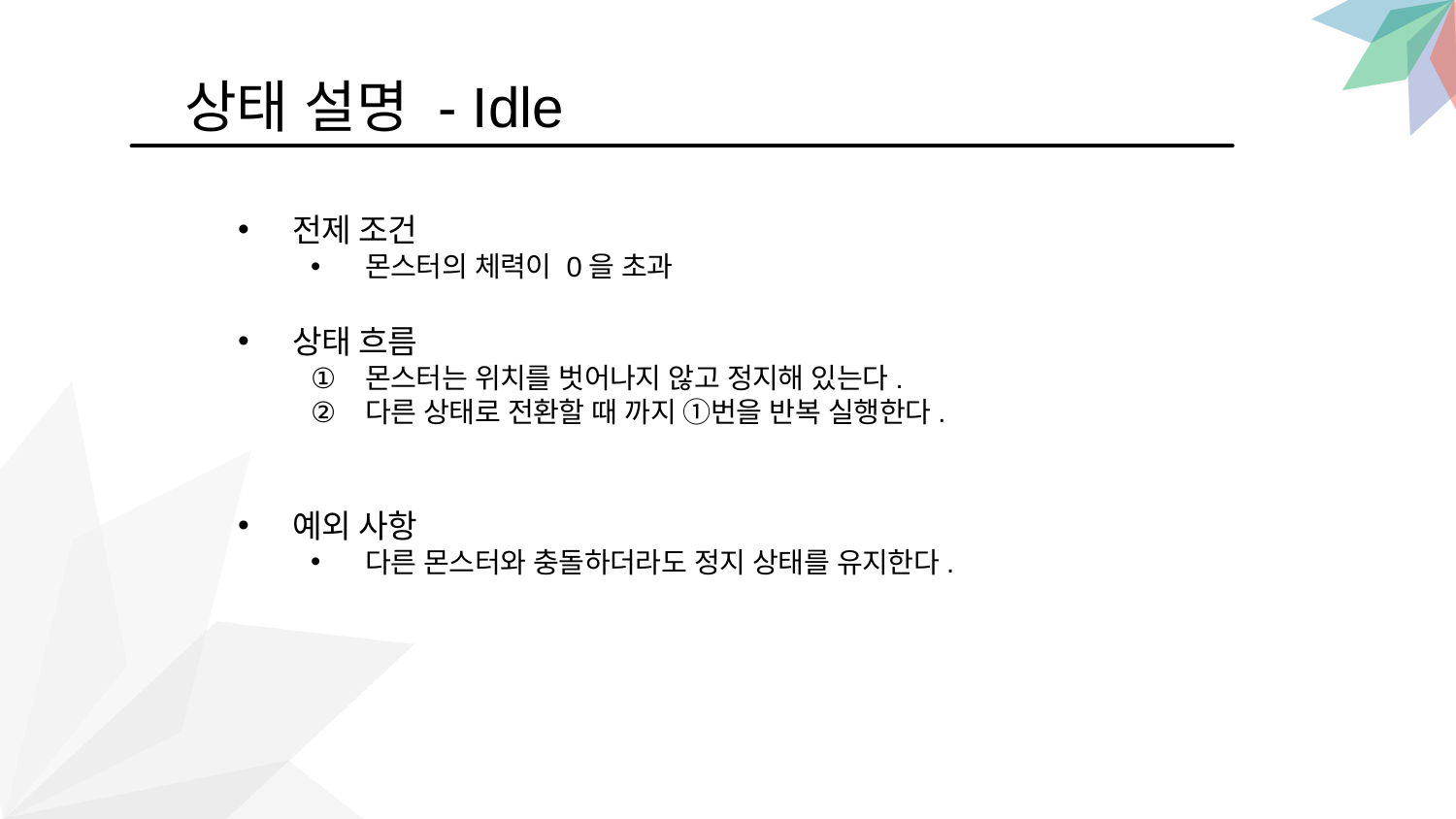

상태 설명 - Idle
전제 조건
몬스터의 체력이 0을 초과

상태 흐름
몬스터는 위치를 벗어나지 않고 정지해 있는다.
다른 상태로 전환할 때 까지 ①번을 반복 실행한다.

예외 사항
다른 몬스터와 충돌하더라도 정지 상태를 유지한다.